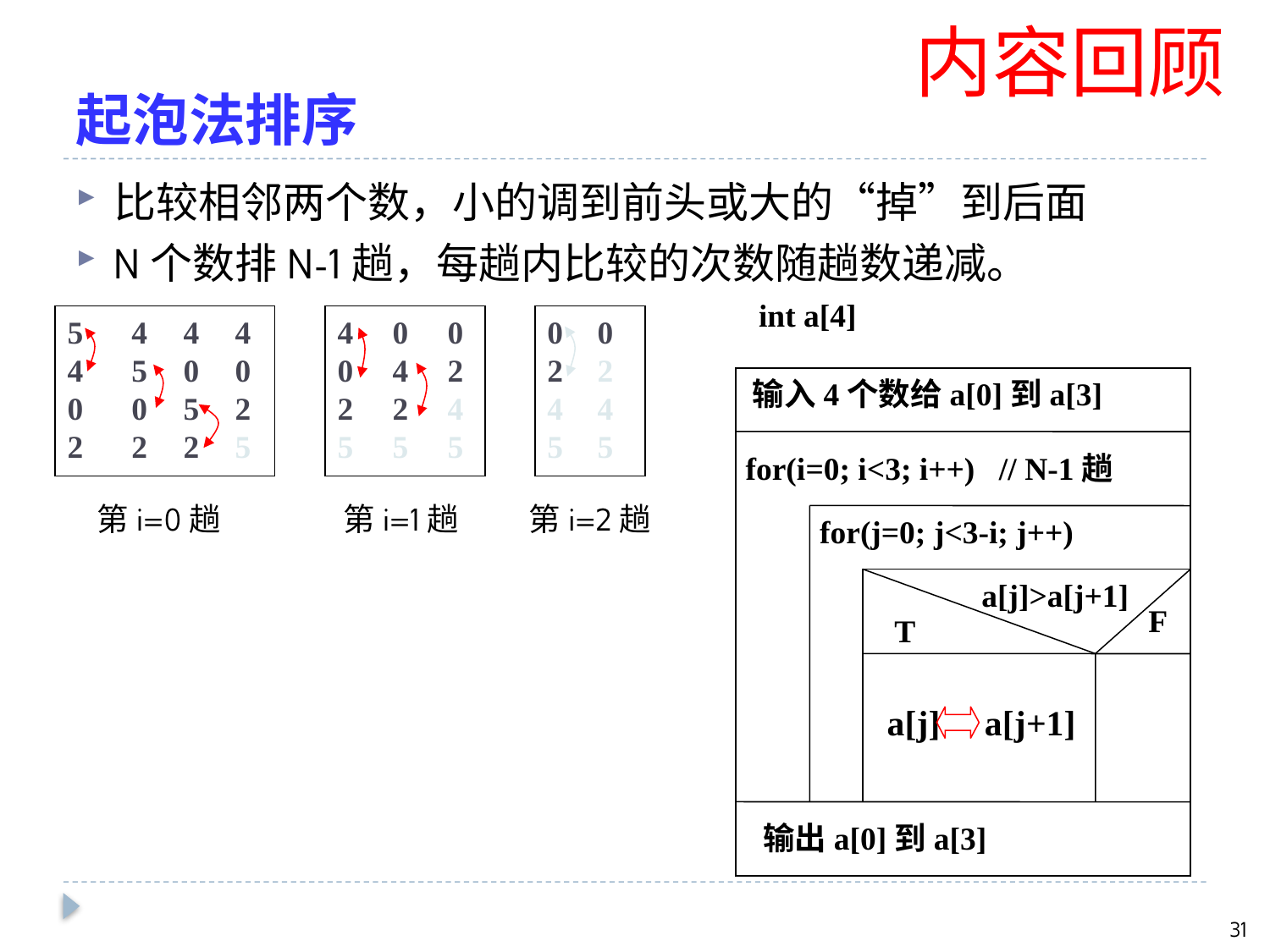

内容回顾
# 起泡法排序
比较相邻两个数，小的调到前头或大的“掉”到后面
N个数排N-1趟，每趟内比较的次数随趟数递减。
int a[4]
 输入4个数给a[0]到a[3]

 for(i=0; i<3; i++)   // N-1趟
 for(j=0; j<3-i; j++)

 a[j]>a[j+1]
F
T

 a[j]     a[j+1]

 输出a[0]到a[3]
5
4
0
2
4
5
02
4
0
5
2
4
02
5
4
02
5
0
4
2
5
02
4
5
0
2
4
5
0
2
4
5

第i=0趟
第i=1趟
第i=2趟
31